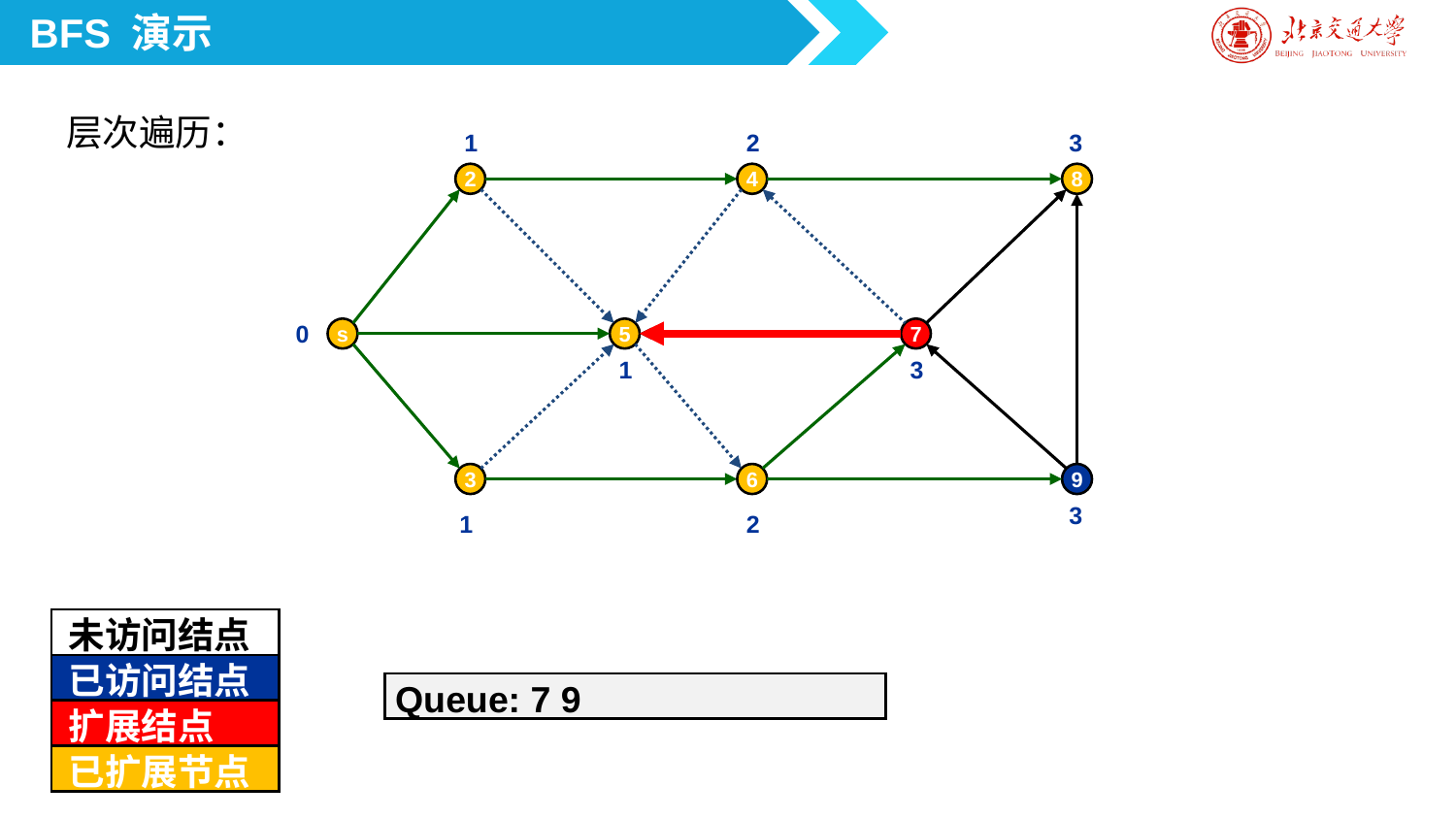

BFS 演示
层次遍历：
1
2
3
2
4
8
0
s
5
7
1
3
3
6
9
3
1
2
 未访问结点
 已访问结点
 Queue: 7 9
 扩展结点
 已扩展节点